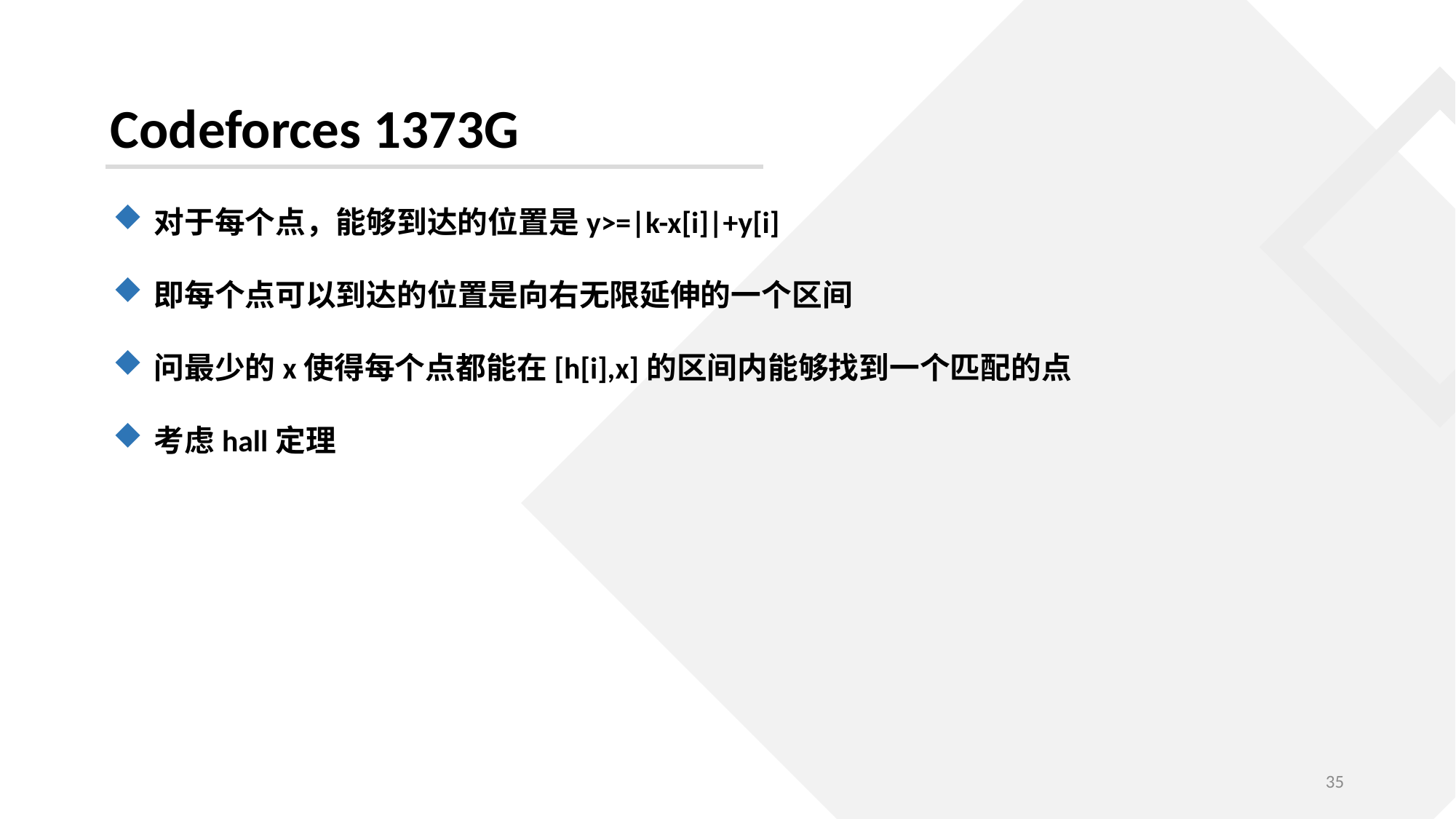

Codeforces 1373G
对于每个点，能够到达的位置是y>=|k-x[i]|+y[i]

即每个点可以到达的位置是向右无限延伸的一个区间

问最少的x使得每个点都能在[h[i],x]的区间内能够找到一个匹配的点

考虑hall定理
35